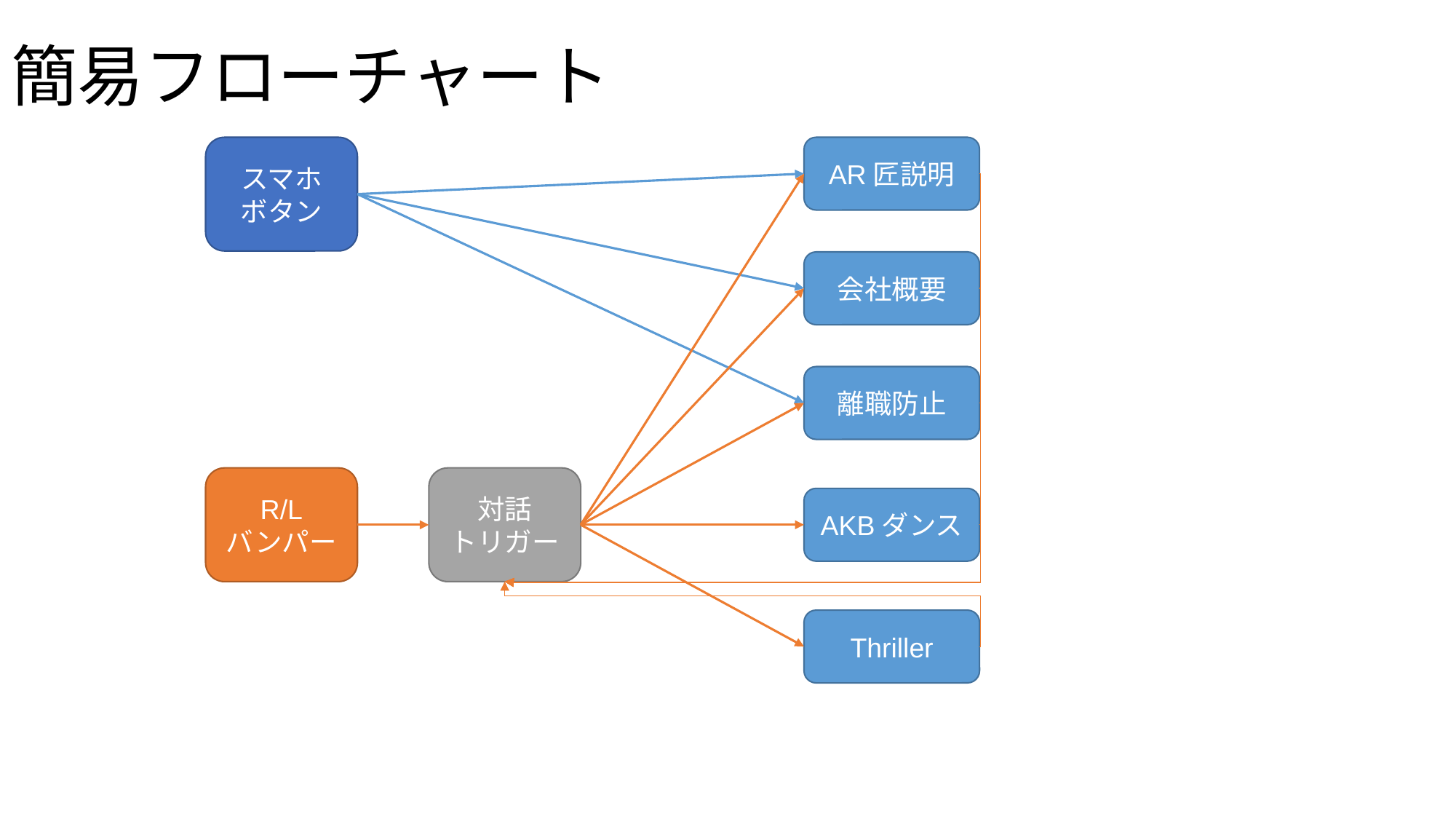

# 簡易フローチャート
スマホ
ボタン
AR匠説明
会社概要
離職防止
R/L
バンパー
対話
トリガー
AKBダンス
Thriller